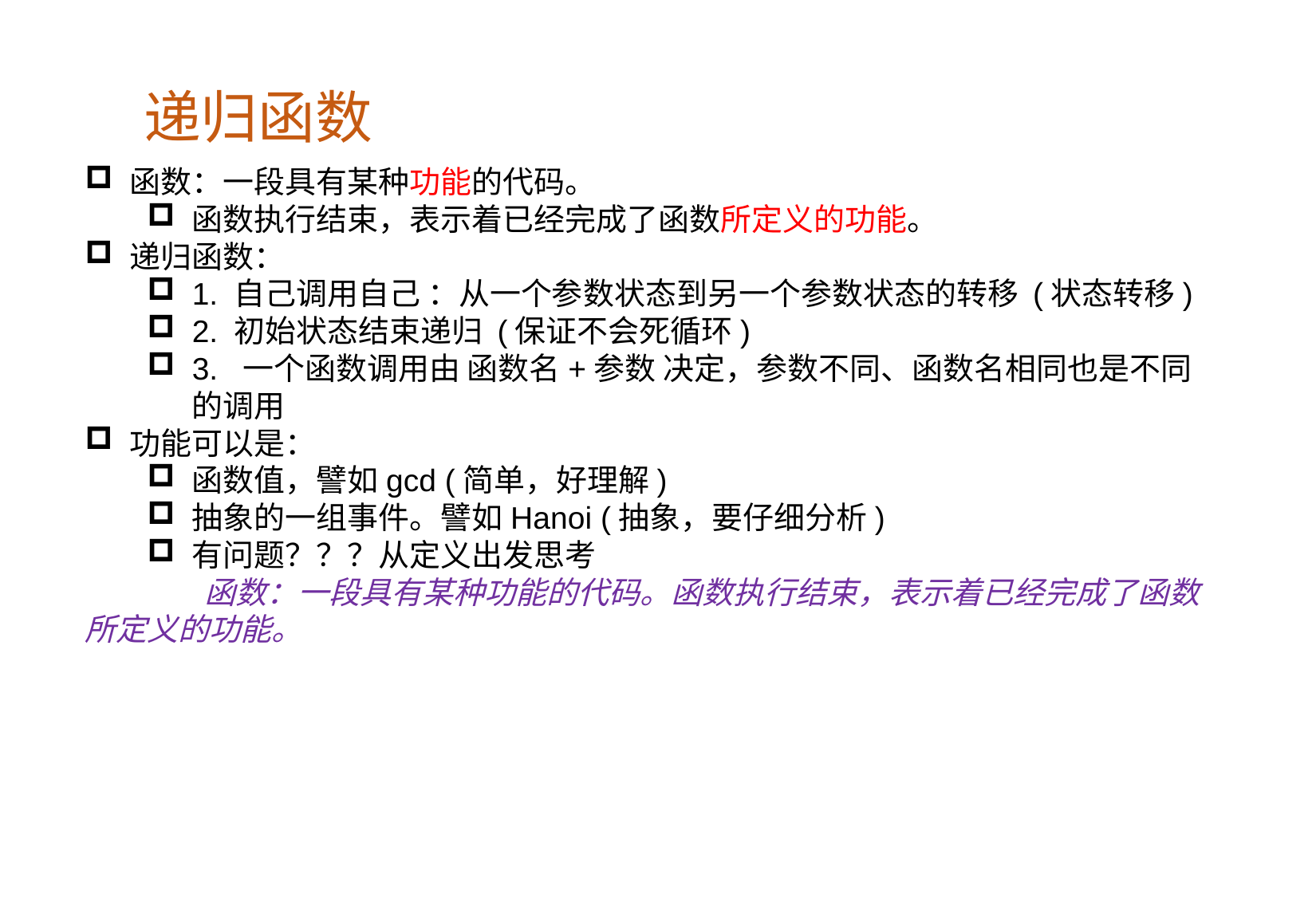

递归函数
函数：一段具有某种功能的代码。
函数执行结束，表示着已经完成了函数所定义的功能。
递归函数：
1. 自己调用自己 ：从一个参数状态到另一个参数状态的转移 (状态转移)
2. 初始状态结束递归 (保证不会死循环)
3.  一个函数调用由 函数名+参数 决定，参数不同、函数名相同也是不同的调用
功能可以是：
函数值，譬如gcd (简单，好理解)
抽象的一组事件。譬如Hanoi (抽象，要仔细分析)
有问题？？？从定义出发思考
	函数：一段具有某种功能的代码。函数执行结束，表示着已经完成了函数所定义的功能。